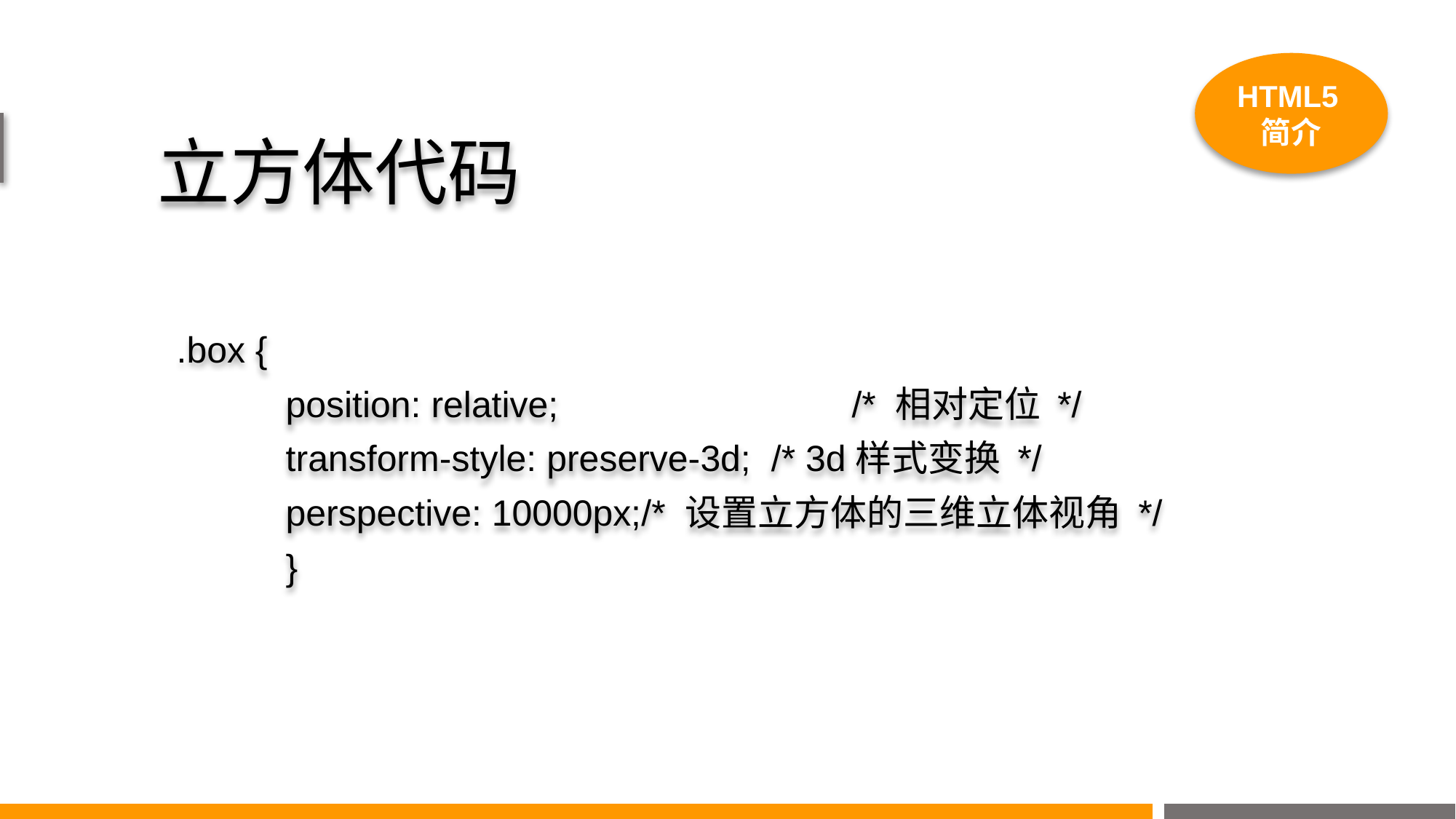

HTML5简介

# 立方体代码
.box {
	position: relative;			  /* 相对定位 */
	transform-style: preserve-3d;  /* 3d样式变换 */
	perspective: 10000px;/* 设置立方体的三维立体视角 */
	}